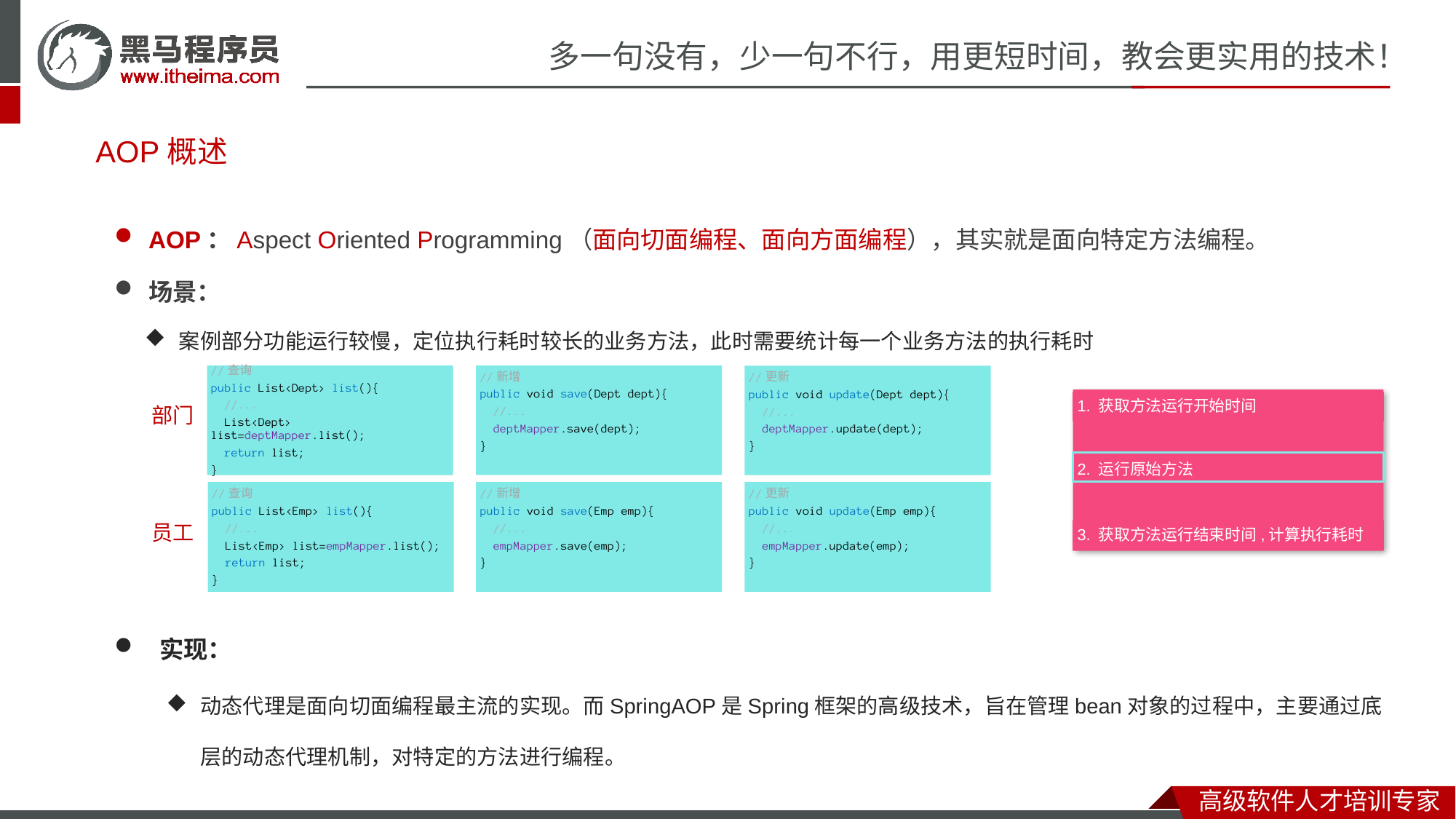

# AOP概述
AOP：Aspect Oriented Programming（面向切面编程、面向方面编程），其实就是面向特定方法编程。
场景：
案例部分功能运行较慢，定位执行耗时较长的业务方法，此时需要统计每一个业务方法的执行耗时
//查询
public List<Dept> list(){
  //...
  List<Dept> list=deptMapper.list();
  return list;
}
//新增
public void save(Dept dept){
  //...
  deptMapper.save(dept);
}

//更新
public void update(Dept dept){
  //...
  deptMapper.update(dept);
}

2. 运行原始方法
获取方法运行开始时间
获取方法运行开始时间
获取方法运行开始时间
获取方法运行开始时间
获取方法运行开始时间
1. 获取方法运行开始时间
部门

//查询
public List<Emp> list(){
  //...
  List<Emp> list=empMapper.list();
  return list;
}
//新增
public void save(Emp emp){
  //...
  empMapper.save(emp);
}

//更新
public void update(Emp emp){
  //...
  empMapper.update(emp);
}

员工
获取方法运行结束时间,计算执行耗时
获取方法运行结束时间,计算执行耗时
获取方法运行结束时间,计算执行耗时
获取方法运行结束时间,计算执行耗时
获取方法运行结束时间,计算执行耗时
3. 获取方法运行结束时间,计算执行耗时
 实现：
动态代理是面向切面编程最主流的实现。而SpringAOP是Spring框架的高级技术，旨在管理bean对象的过程中，主要通过底层的动态代理机制，对特定的方法进行编程。